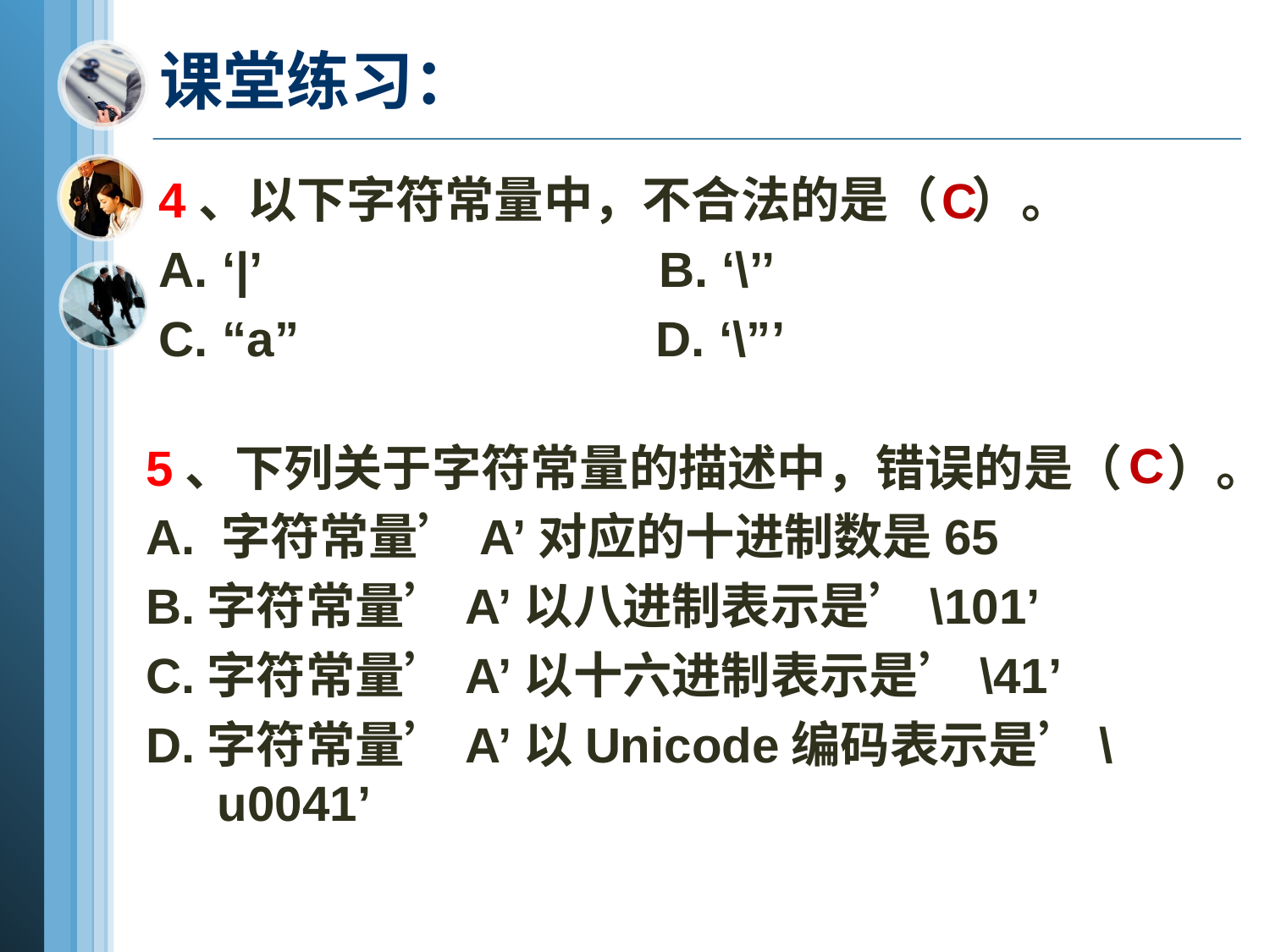

# 课堂练习：
4、以下字符常量中，不合法的是（   ）。
A. ‘|’                             B. ‘\’’
C. “a”                          D. ‘\”’

C
C
5、下列关于字符常量的描述中，错误的是（    ）。
A. 字符常量’A’对应的十进制数是65
B.字符常量’A’以八进制表示是’\101’
C.字符常量’A’以十六进制表示是’\41’
D.字符常量’A’以Unicode编码表示是’\u0041’